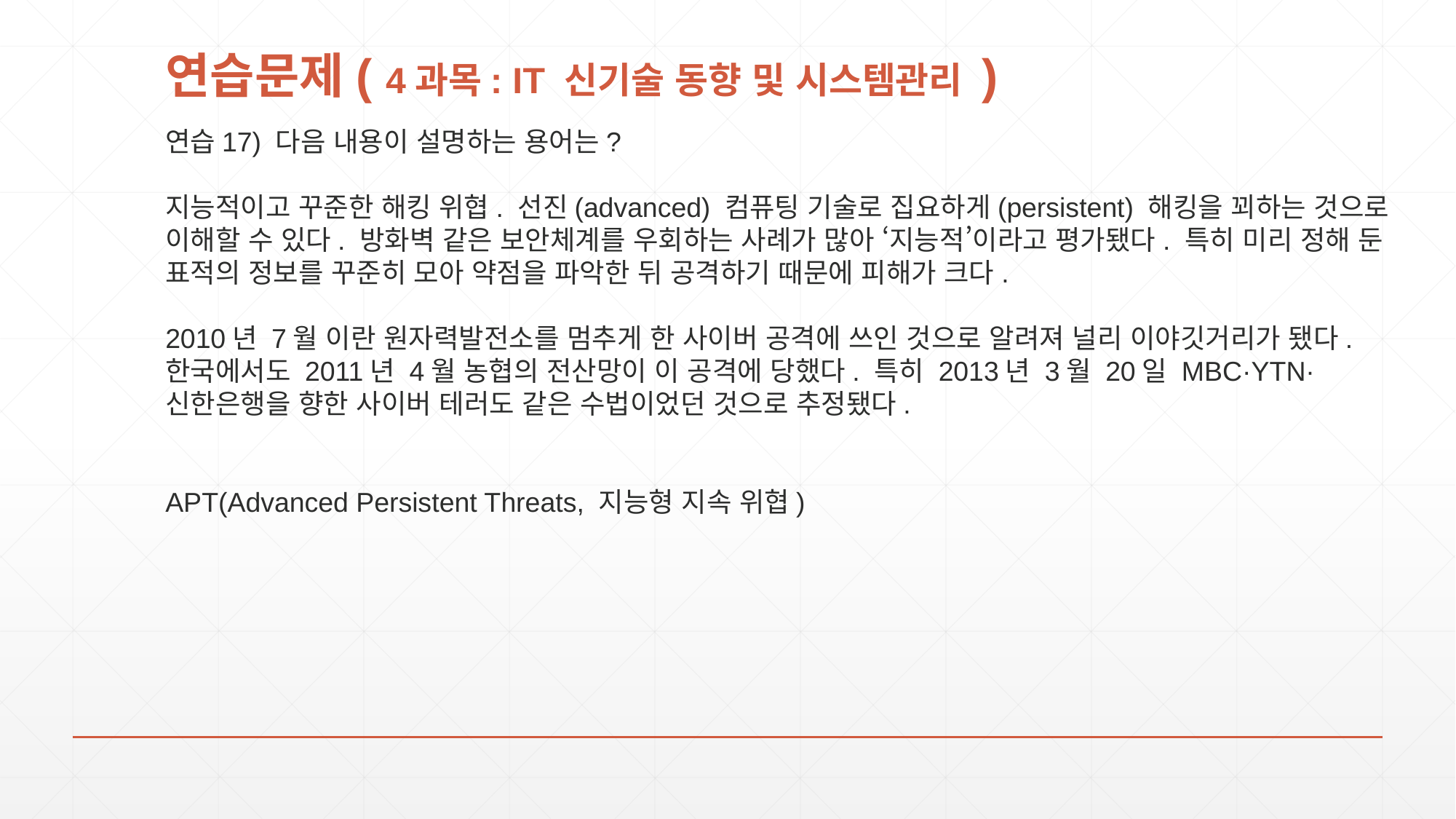

# 연습문제( 4과목: IT 신기술 동향 및 시스템관리 )
연습17) 다음 내용이 설명하는 용어는?

지능적이고 꾸준한 해킹 위협. 선진(advanced) 컴퓨팅 기술로 집요하게(persistent) 해킹을 꾀하는 것으로 이해할 수 있다. 방화벽 같은 보안체계를 우회하는 사례가 많아 ‘지능적’이라고 평가됐다. 특히 미리 정해 둔 표적의 정보를 꾸준히 모아 약점을 파악한 뒤 공격하기 때문에 피해가 크다.

2010년 7월 이란 원자력발전소를 멈추게 한 사이버 공격에 쓰인 것으로 알려져 널리 이야깃거리가 됐다. 한국에서도 2011년 4월 농협의 전산망이 이 공격에 당했다. 특히 2013년 3월 20일 MBC·YTN·신한은행을 향한 사이버 테러도 같은 수법이었던 것으로 추정됐다.

APT(Advanced Persistent Threats, 지능형 지속 위협)